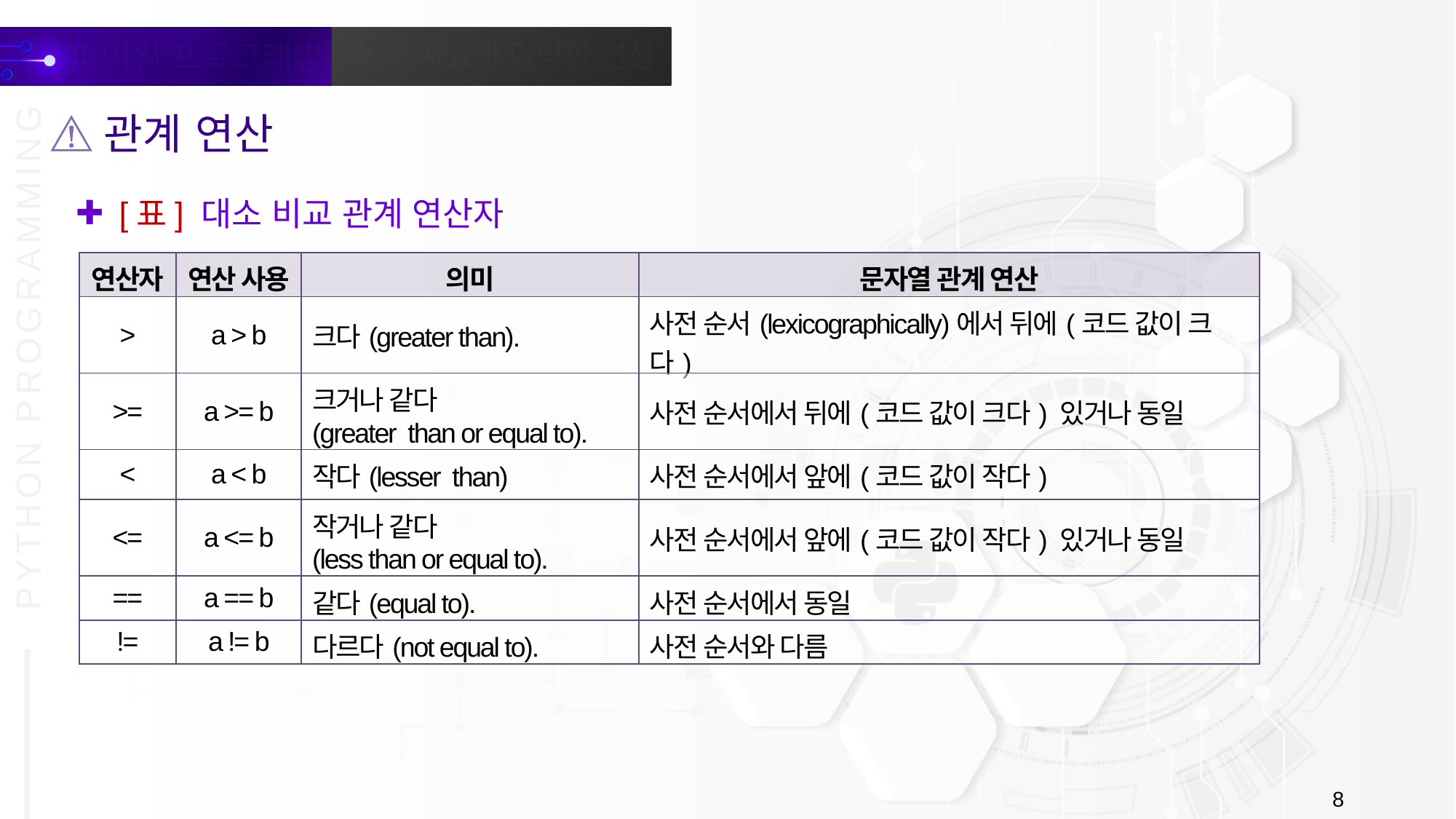

관계 연산
[표] 대소 비교 관계 연산자
| 연산자 | 연산 사용 | 의미 | 문자열 관계 연산 |
| --- | --- | --- | --- |
| > | a > b | 크다(greater than). | 사전 순서(lexicographically)에서 뒤에(코드 값이 크다) |
| >= | a >= b | 크거나 같다 (greater than or equal to). | 사전 순서에서 뒤에(코드 값이 크다) 있거나 동일 |
| < | a < b | 작다(lesser than) | 사전 순서에서 앞에(코드 값이 작다) |
| <= | a <= b | 작거나 같다 (less than or equal to). | 사전 순서에서 앞에(코드 값이 작다) 있거나 동일 |
| == | a == b | 같다(equal to). | 사전 순서에서 동일 |
| != | a != b | 다르다(not equal to). | 사전 순서와 다름 |
8